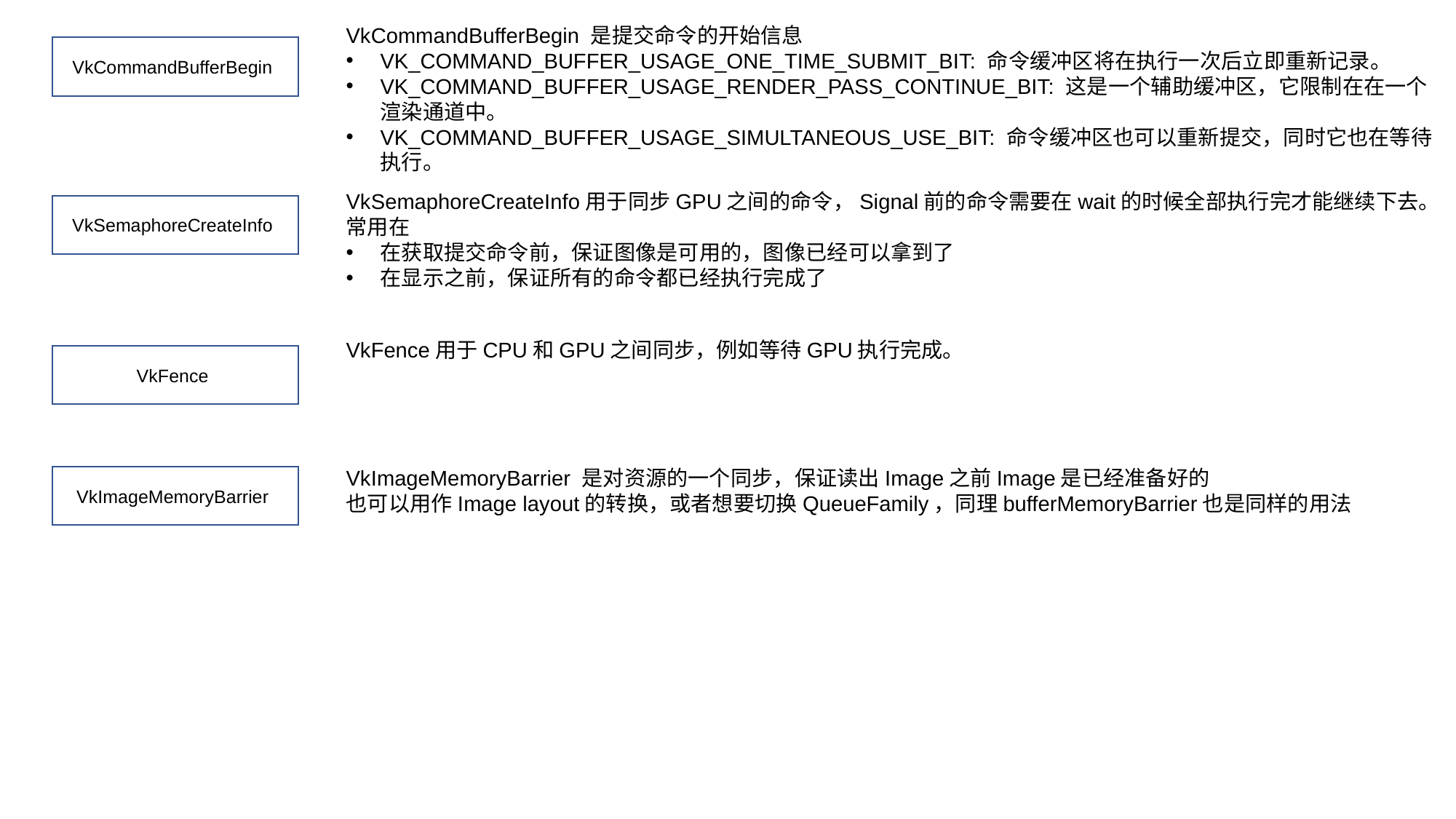

VkCommandBufferBegin 是提交命令的开始信息
VK_COMMAND_BUFFER_USAGE_ONE_TIME_SUBMIT_BIT: 命令缓冲区将在执行一次后立即重新记录。
VK_COMMAND_BUFFER_USAGE_RENDER_PASS_CONTINUE_BIT: 这是一个辅助缓冲区，它限制在在一个渲染通道中。
VK_COMMAND_BUFFER_USAGE_SIMULTANEOUS_USE_BIT: 命令缓冲区也可以重新提交，同时它也在等待执行。
VkCommandBufferBegin
VkSemaphoreCreateInfo用于同步GPU之间的命令，Signal前的命令需要在wait的时候全部执行完才能继续下去。常用在
在获取提交命令前，保证图像是可用的，图像已经可以拿到了
在显示之前，保证所有的命令都已经执行完成了
VkSemaphoreCreateInfo
VkFence用于CPU和GPU之间同步，例如等待GPU执行完成。
VkFence
VkImageMemoryBarrier 是对资源的一个同步，保证读出Image之前Image是已经准备好的
也可以用作Image layout的转换，或者想要切换QueueFamily，同理bufferMemoryBarrier也是同样的用法
VkImageMemoryBarrier